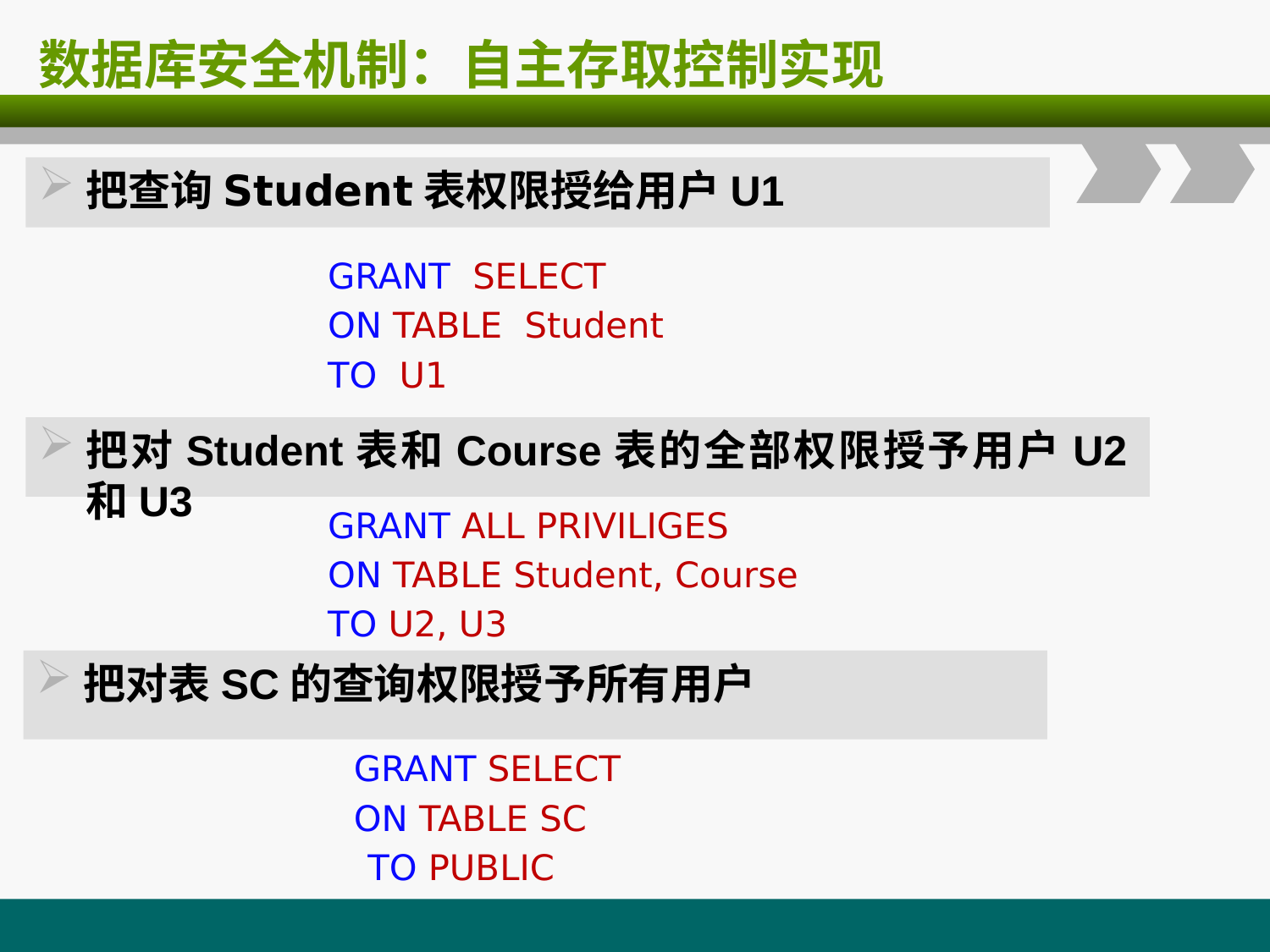

# 数据库安全机制：自主存取控制实现
把查询Student表权限授给用户U1

GRANT  SELECT
ON TABLE  Student
TO  U1
把对Student表和Course表的全部权限授予用户U2和U3
GRANT ALL PRIVILIGES
ON TABLE Student, Course
TO U2, U3

把对表SC的查询权限授予所有用户
     GRANT SELECT
     ON TABLE SC
	  TO PUBLIC